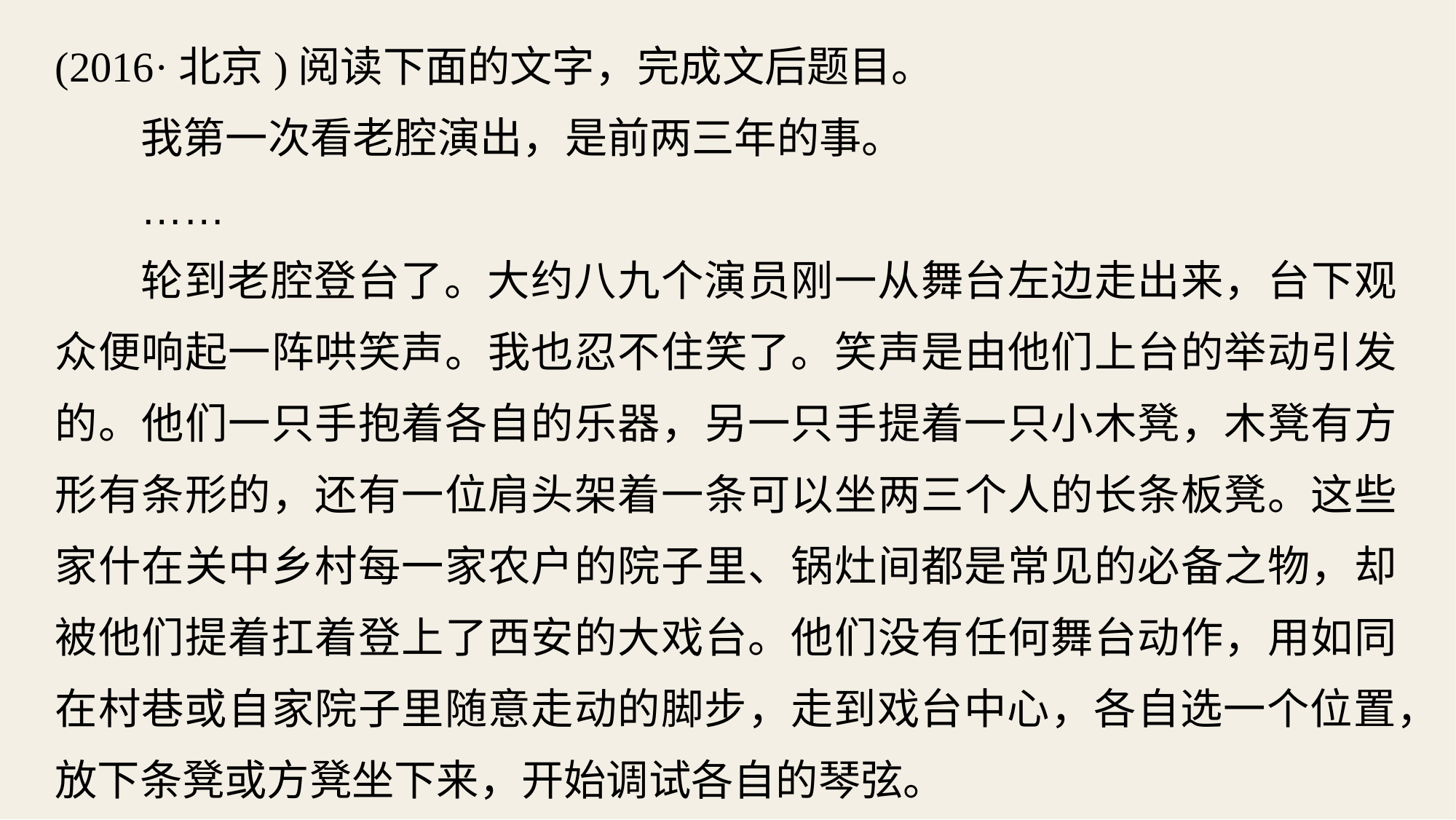

(2016·北京)阅读下面的文字，完成文后题目。
我第一次看老腔演出，是前两三年的事。
……
轮到老腔登台了。大约八九个演员刚一从舞台左边走出来，台下观众便响起一阵哄笑声。我也忍不住笑了。笑声是由他们上台的举动引发的。他们一只手抱着各自的乐器，另一只手提着一只小木凳，木凳有方形有条形的，还有一位肩头架着一条可以坐两三个人的长条板凳。这些家什在关中乡村每一家农户的院子里、锅灶间都是常见的必备之物，却被他们提着扛着登上了西安的大戏台。他们没有任何舞台动作，用如同在村巷或自家院子里随意走动的脚步，走到戏台中心，各自选一个位置，放下条凳或方凳坐下来，开始调试各自的琴弦。